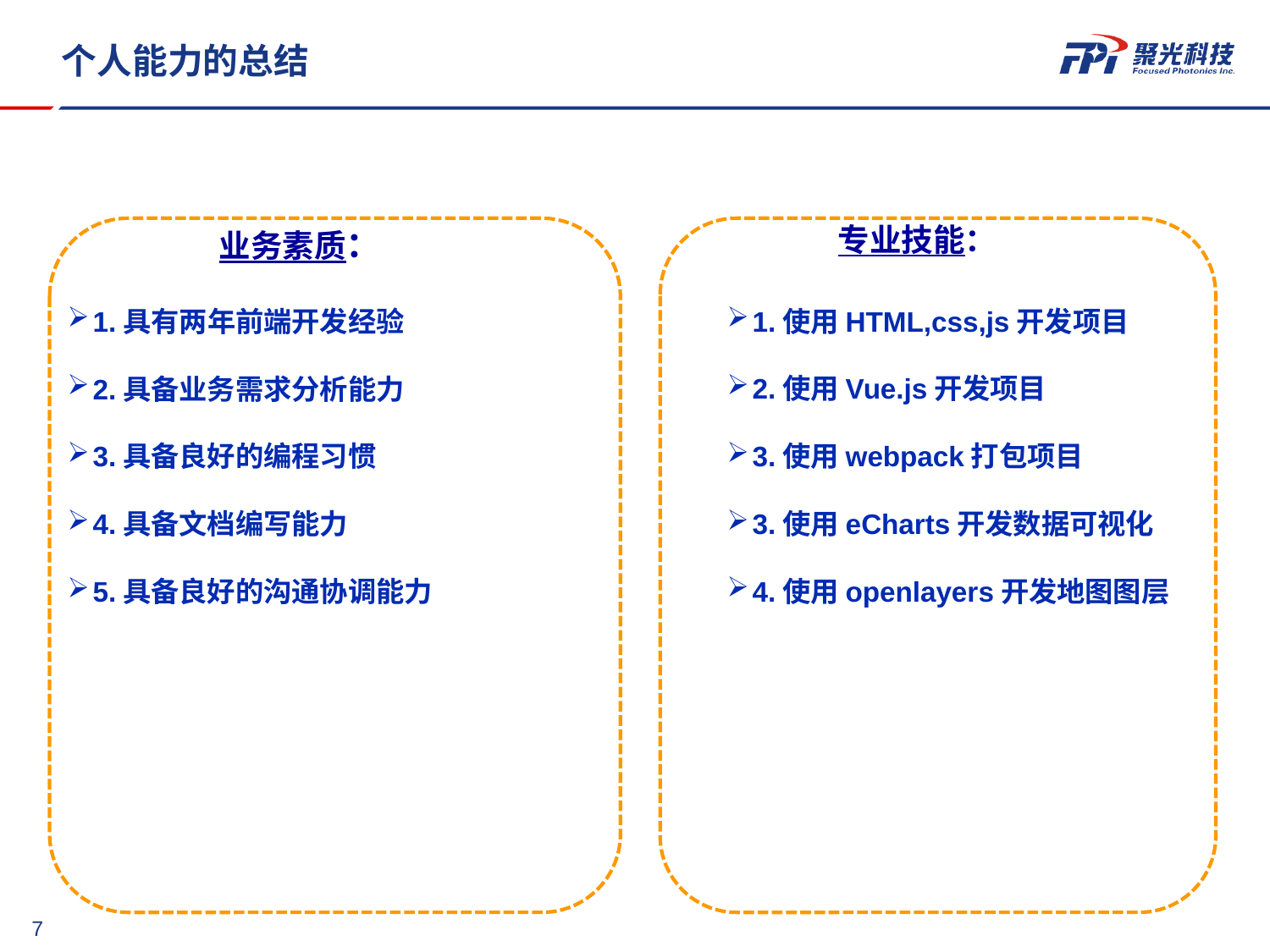

个人能力的总结
业务素质：

专业技能：

1.使用HTML,css,js开发项目

2.使用Vue.js开发项目

3.使用webpack打包项目

3.使用eCharts开发数据可视化

4.使用openlayers开发地图图层

1.具有两年前端开发经验

2.具备业务需求分析能力

3.具备良好的编程习惯

4.具备文档编写能力

5.具备良好的沟通协调能力

7